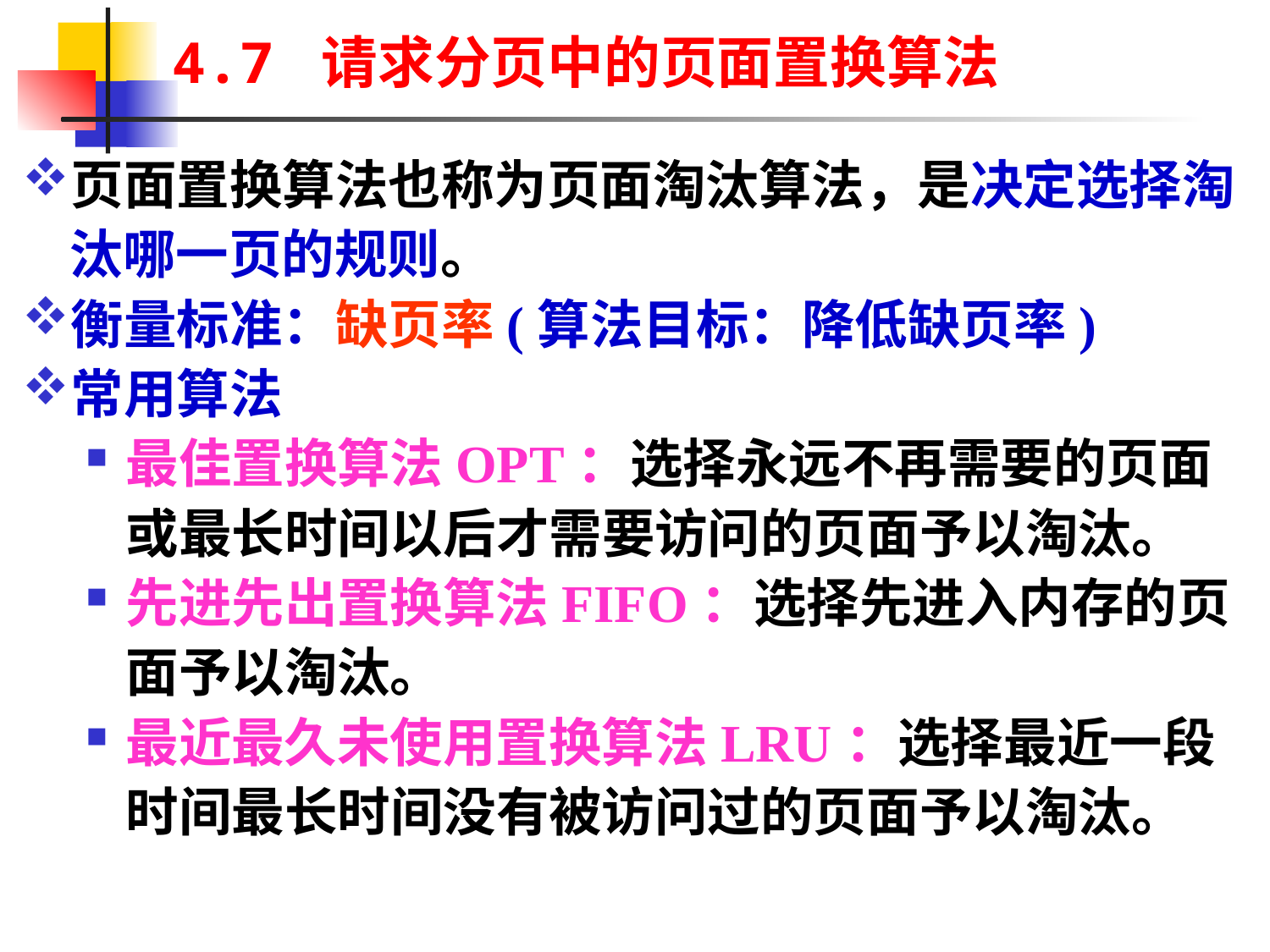

# 4.7 请求分页中的页面置换算法
页面置换算法也称为页面淘汰算法，是决定选择淘汰哪一页的规则。
衡量标准：缺页率(算法目标：降低缺页率)
常用算法
最佳置换算法OPT：选择永远不再需要的页面或最长时间以后才需要访问的页面予以淘汰。
先进先出置换算法FIFO：选择先进入内存的页面予以淘汰。
最近最久未使用置换算法LRU：选择最近一段时间最长时间没有被访问过的页面予以淘汰。